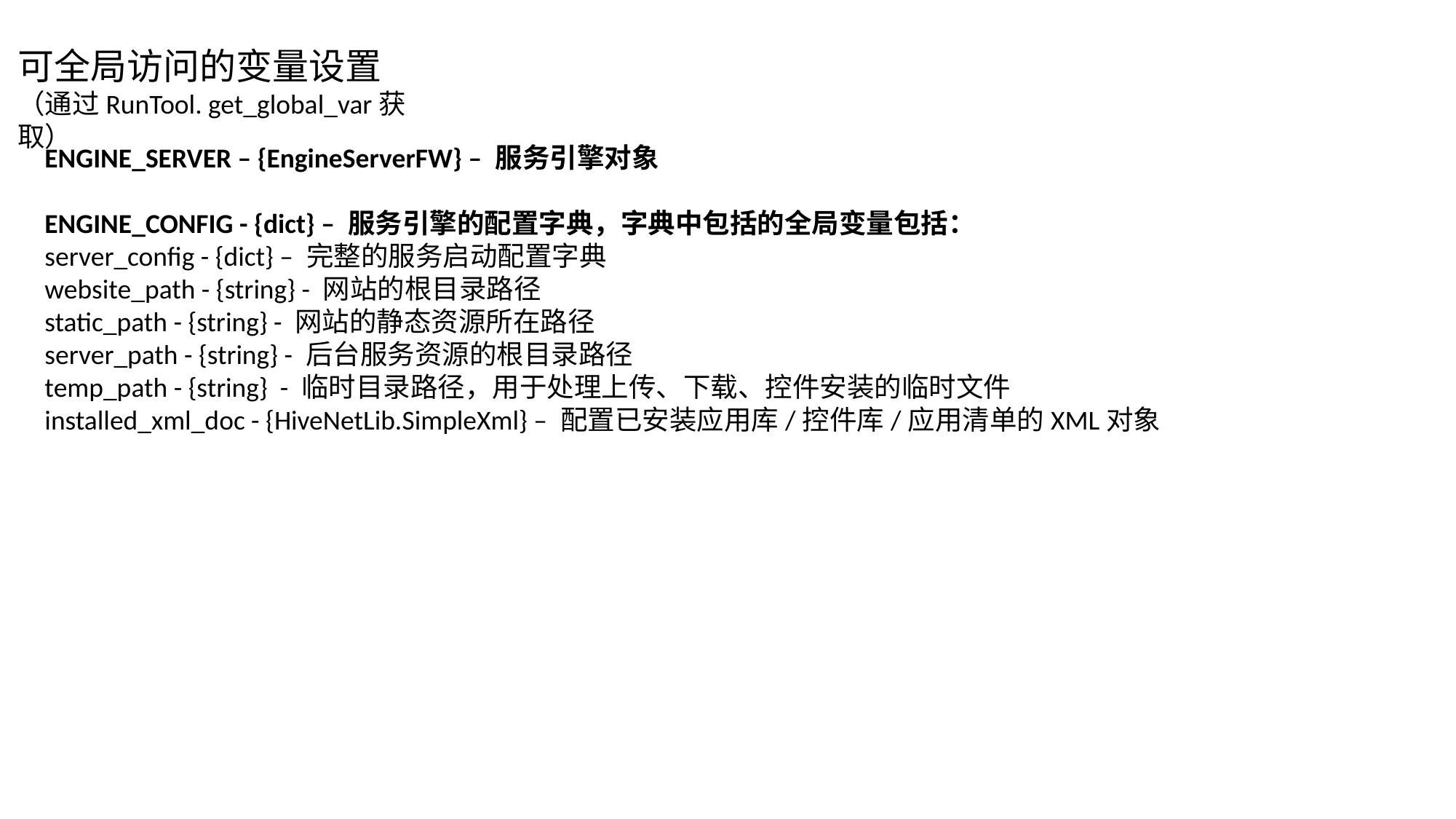

可全局访问的变量设置
（通过RunTool. get_global_var获取）
ENGINE_SERVER – {EngineServerFW} – 服务引擎对象

ENGINE_CONFIG - {dict} – 服务引擎的配置字典，字典中包括的全局变量包括：
server_config - {dict} – 完整的服务启动配置字典
website_path - {string} - 网站的根目录路径
static_path - {string} - 网站的静态资源所在路径
server_path - {string} - 后台服务资源的根目录路径
temp_path - {string}  - 临时目录路径，用于处理上传、下载、控件安装的临时文件
installed_xml_doc - {HiveNetLib.SimpleXml} – 配置已安装应用库/控件库/应用清单的XML对象